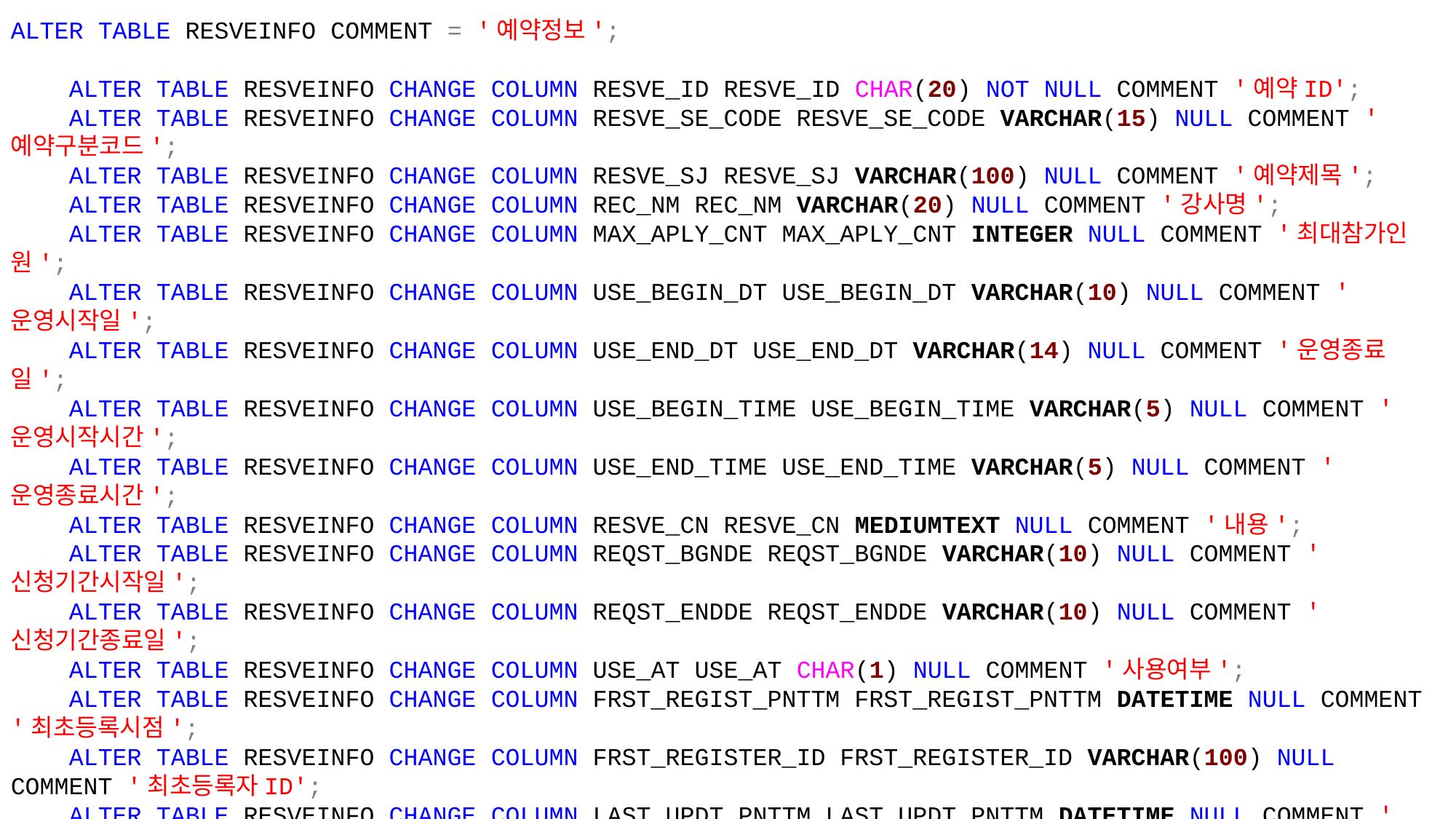

ALTER TABLE RESVEINFO COMMENT = '예약정보';

    ALTER TABLE RESVEINFO CHANGE COLUMN RESVE_ID RESVE_ID CHAR(20) NOT NULL COMMENT '예약ID';
    ALTER TABLE RESVEINFO CHANGE COLUMN RESVE_SE_CODE RESVE_SE_CODE VARCHAR(15) NULL COMMENT '예약구분코드';
    ALTER TABLE RESVEINFO CHANGE COLUMN RESVE_SJ RESVE_SJ VARCHAR(100) NULL COMMENT '예약제목';
    ALTER TABLE RESVEINFO CHANGE COLUMN REC_NM REC_NM VARCHAR(20) NULL COMMENT '강사명';
    ALTER TABLE RESVEINFO CHANGE COLUMN MAX_APLY_CNT MAX_APLY_CNT INTEGER NULL COMMENT '최대참가인원';
    ALTER TABLE RESVEINFO CHANGE COLUMN USE_BEGIN_DT USE_BEGIN_DT VARCHAR(10) NULL COMMENT '운영시작일';
    ALTER TABLE RESVEINFO CHANGE COLUMN USE_END_DT USE_END_DT VARCHAR(14) NULL COMMENT '운영종료일';
    ALTER TABLE RESVEINFO CHANGE COLUMN USE_BEGIN_TIME USE_BEGIN_TIME VARCHAR(5) NULL COMMENT '운영시작시간';
    ALTER TABLE RESVEINFO CHANGE COLUMN USE_END_TIME USE_END_TIME VARCHAR(5) NULL COMMENT '운영종료시간';
    ALTER TABLE RESVEINFO CHANGE COLUMN RESVE_CN RESVE_CN MEDIUMTEXT NULL COMMENT '내용';
    ALTER TABLE RESVEINFO CHANGE COLUMN REQST_BGNDE REQST_BGNDE VARCHAR(10) NULL COMMENT '신청기간시작일';
    ALTER TABLE RESVEINFO CHANGE COLUMN REQST_ENDDE REQST_ENDDE VARCHAR(10) NULL COMMENT '신청기간종료일';
    ALTER TABLE RESVEINFO CHANGE COLUMN USE_AT USE_AT CHAR(1) NULL COMMENT '사용여부';
    ALTER TABLE RESVEINFO CHANGE COLUMN FRST_REGIST_PNTTM FRST_REGIST_PNTTM DATETIME NULL COMMENT '최초등록시점';
    ALTER TABLE RESVEINFO CHANGE COLUMN FRST_REGISTER_ID FRST_REGISTER_ID VARCHAR(100) NULL COMMENT '최초등록자ID';
    ALTER TABLE RESVEINFO CHANGE COLUMN LAST_UPDT_PNTTM LAST_UPDT_PNTTM DATETIME NULL COMMENT '최종수정시점';
    ALTER TABLE RESVEINFO CHANGE COLUMN LAST_UPDUSR_ID LAST_UPDUSR_ID VARCHAR(100) NULL COMMENT '최종수정자ID';